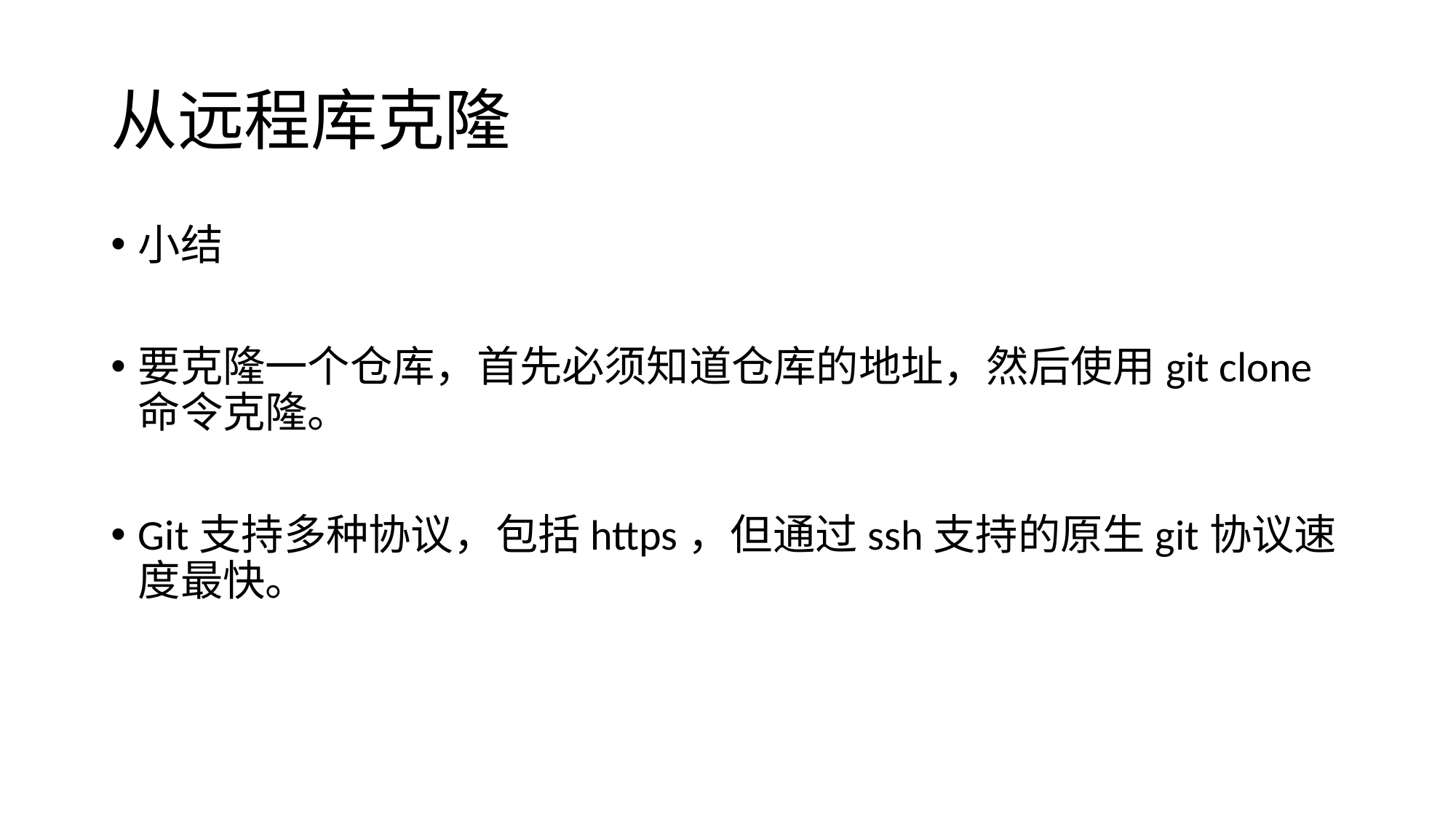

# 从远程库克隆
小结

要克隆一个仓库，首先必须知道仓库的地址，然后使用git clone命令克隆。

Git支持多种协议，包括https，但通过ssh支持的原生git协议速度最快。